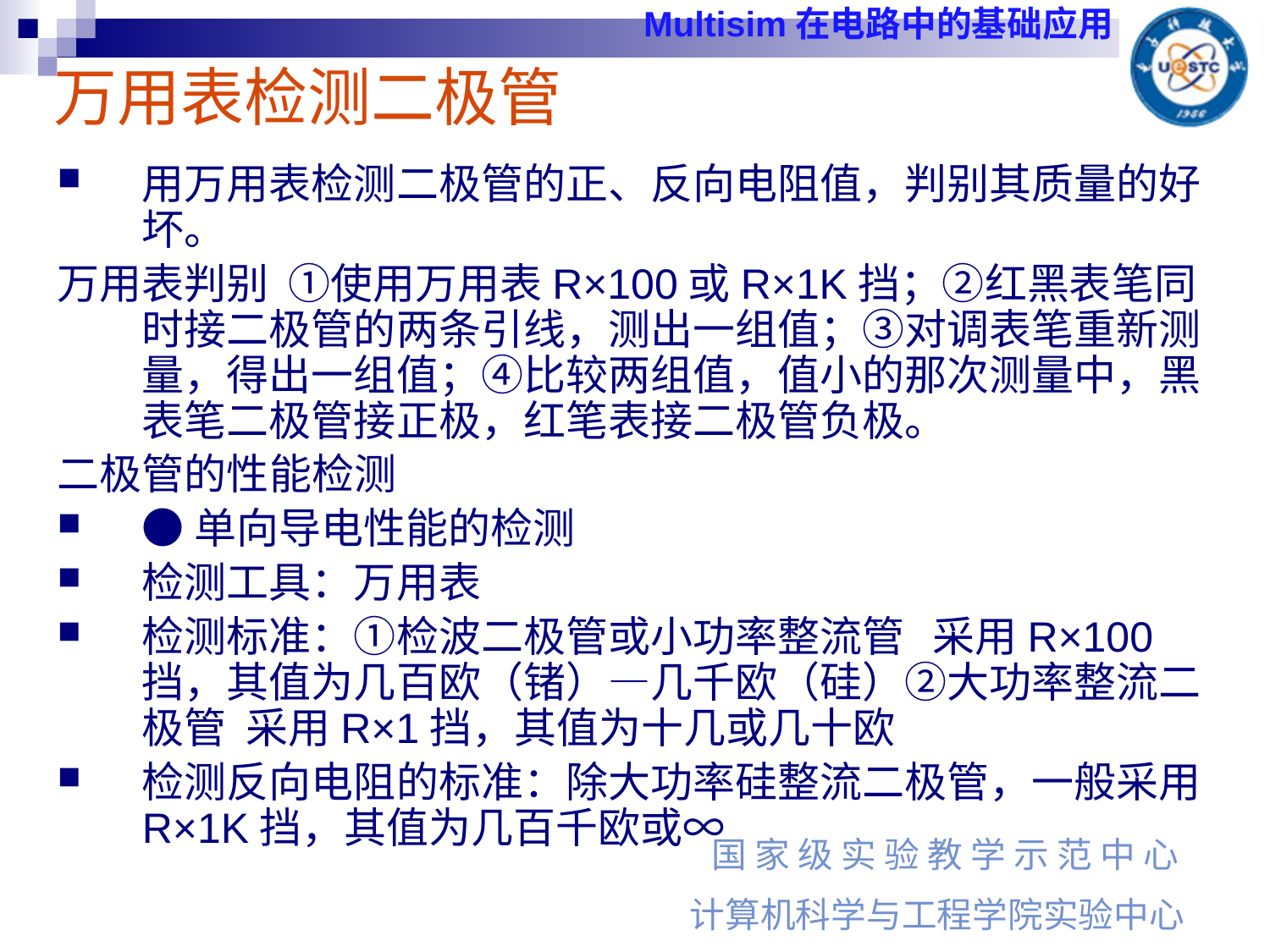

万用表检测二极管
用万用表检测二极管的正、反向电阻值，判别其质量的好坏。
万用表判别  ①使用万用表R×100或R×1K挡；②红黑表笔同时接二极管的两条引线，测出一组值；③对调表笔重新测量，得出一组值；④比较两组值，值小的那次测量中，黑表笔二极管接正极，红笔表接二极管负极。
二极管的性能检测
●单向导电性能的检测
检测工具：万用表
检测标准：①检波二极管或小功率整流管   采用R×100挡，其值为几百欧（锗）—几千欧（硅）②大功率整流二极管  采用R×1挡，其值为十几或几十欧
检测反向电阻的标准：除大功率硅整流二极管，一般采用R×1K挡，其值为几百千欧或∞